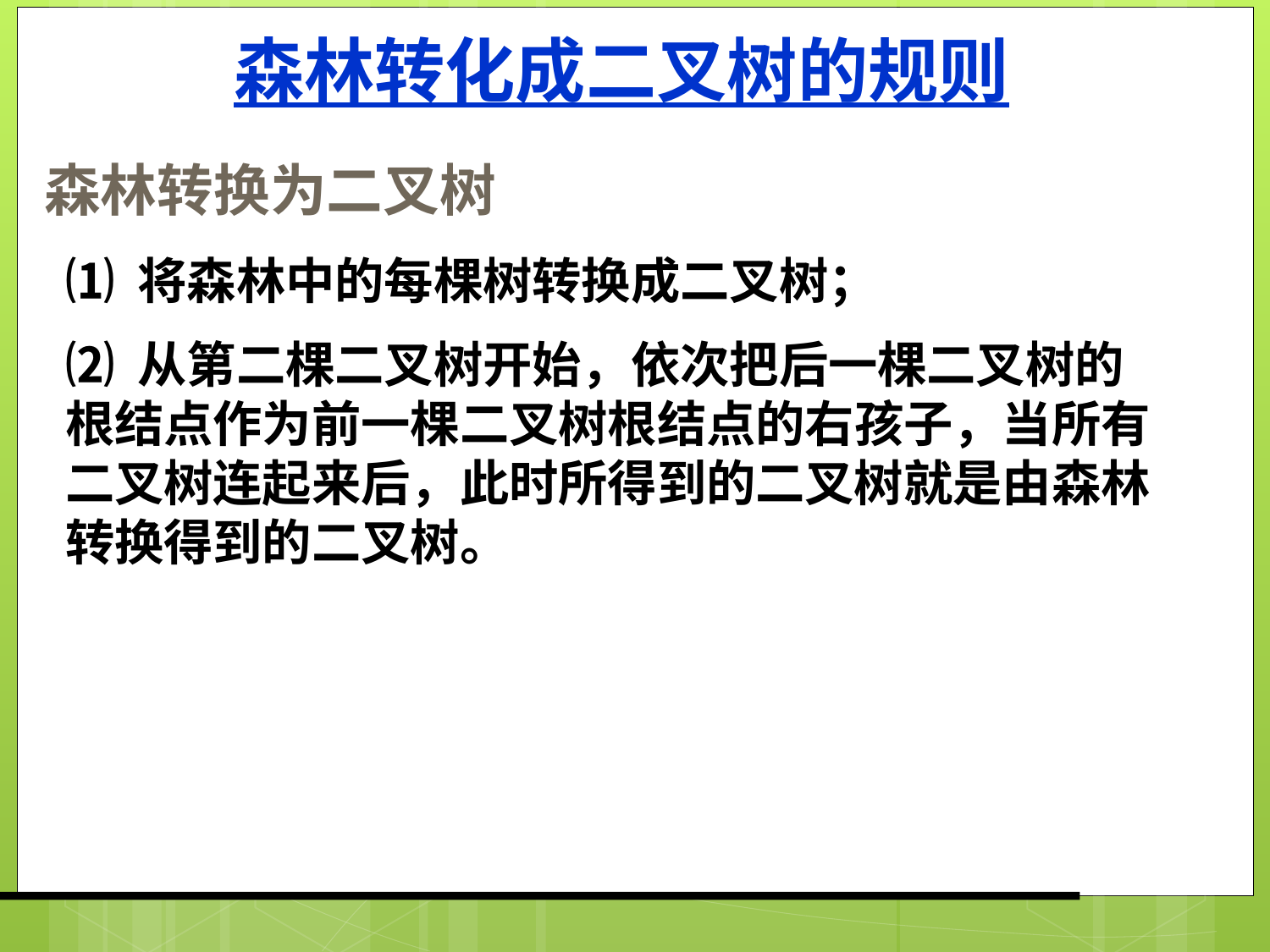

森林转化成二叉树的规则
森林转换为二叉树
⑴ 将森林中的每棵树转换成二叉树；
⑵ 从第二棵二叉树开始，依次把后一棵二叉树的根结点作为前一棵二叉树根结点的右孩子，当所有二叉树连起来后，此时所得到的二叉树就是由森林转换得到的二叉树。